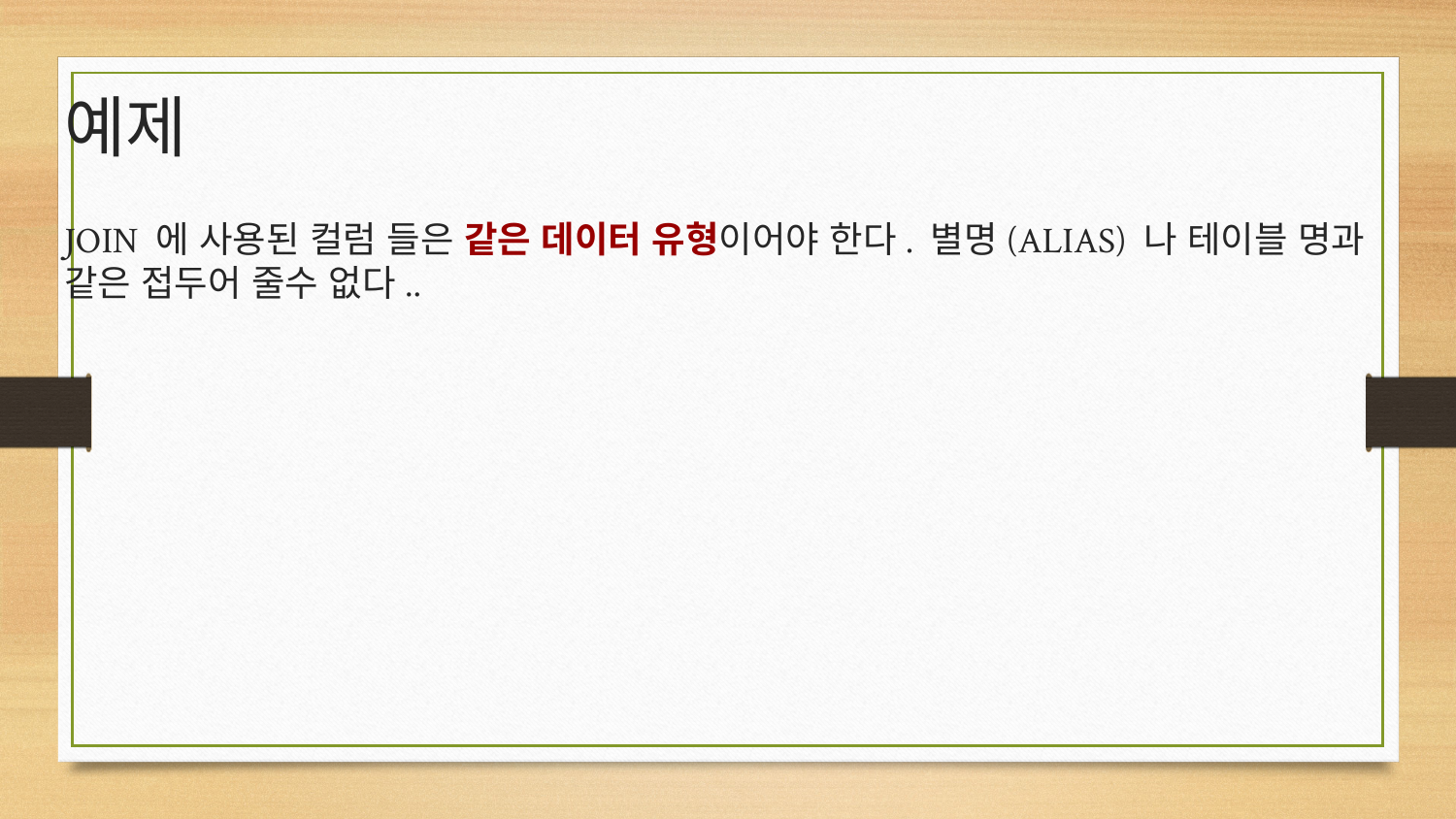

# 예제
JOIN 에 사용된 컬럼 들은 같은 데이터 유형이어야 한다. 별명(ALIAS) 나 테이블 명과 같은 접두어 줄수 없다..